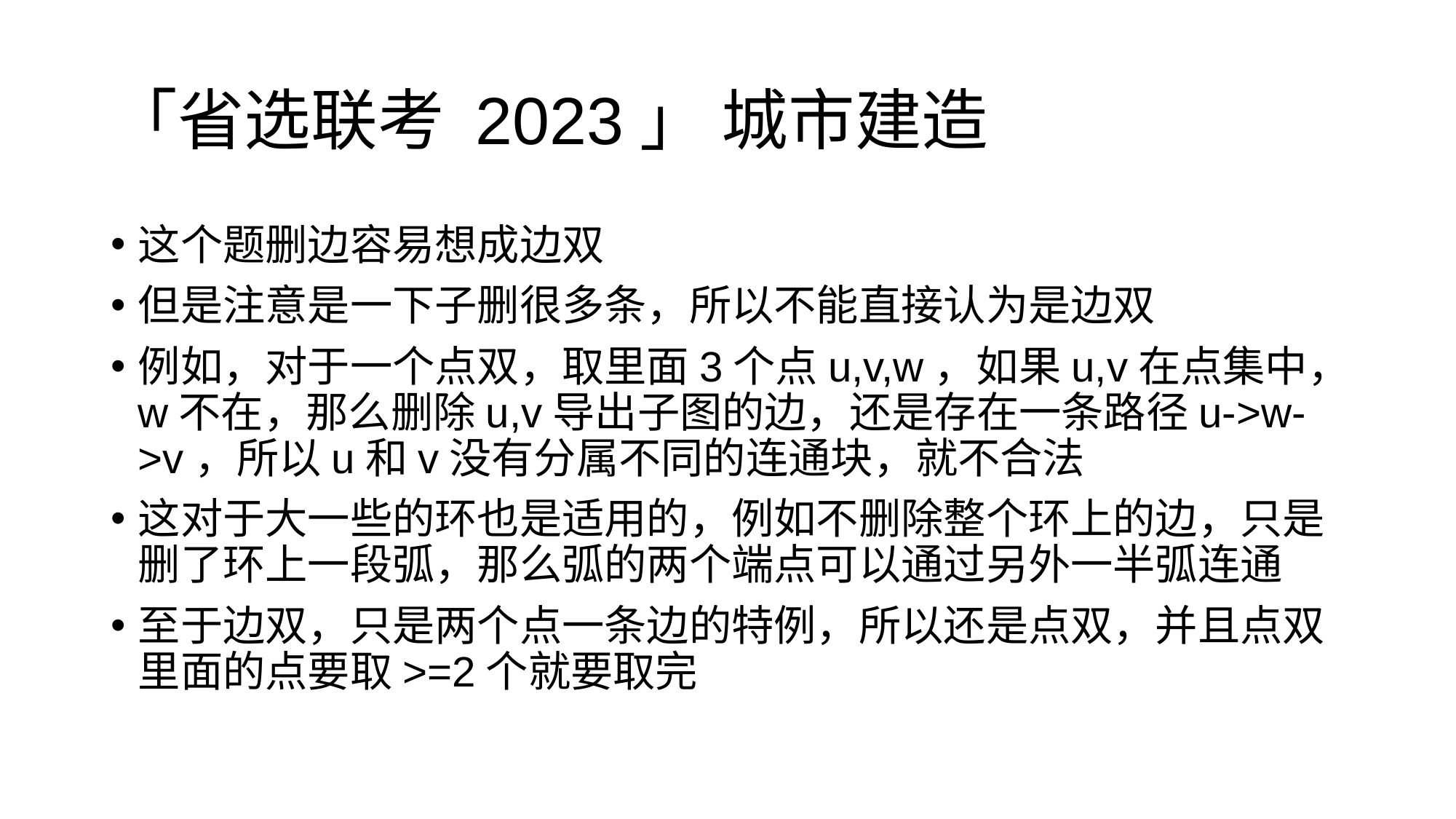

# 「省选联考 2023」 城市建造
这个题删边容易想成边双
但是注意是一下子删很多条，所以不能直接认为是边双
例如，对于一个点双，取里面3个点u,v,w，如果u,v在点集中，w不在，那么删除u,v导出子图的边，还是存在一条路径u->w->v，所以u和v没有分属不同的连通块，就不合法
这对于大一些的环也是适用的，例如不删除整个环上的边，只是删了环上一段弧，那么弧的两个端点可以通过另外一半弧连通
至于边双，只是两个点一条边的特例，所以还是点双，并且点双里面的点要取>=2个就要取完